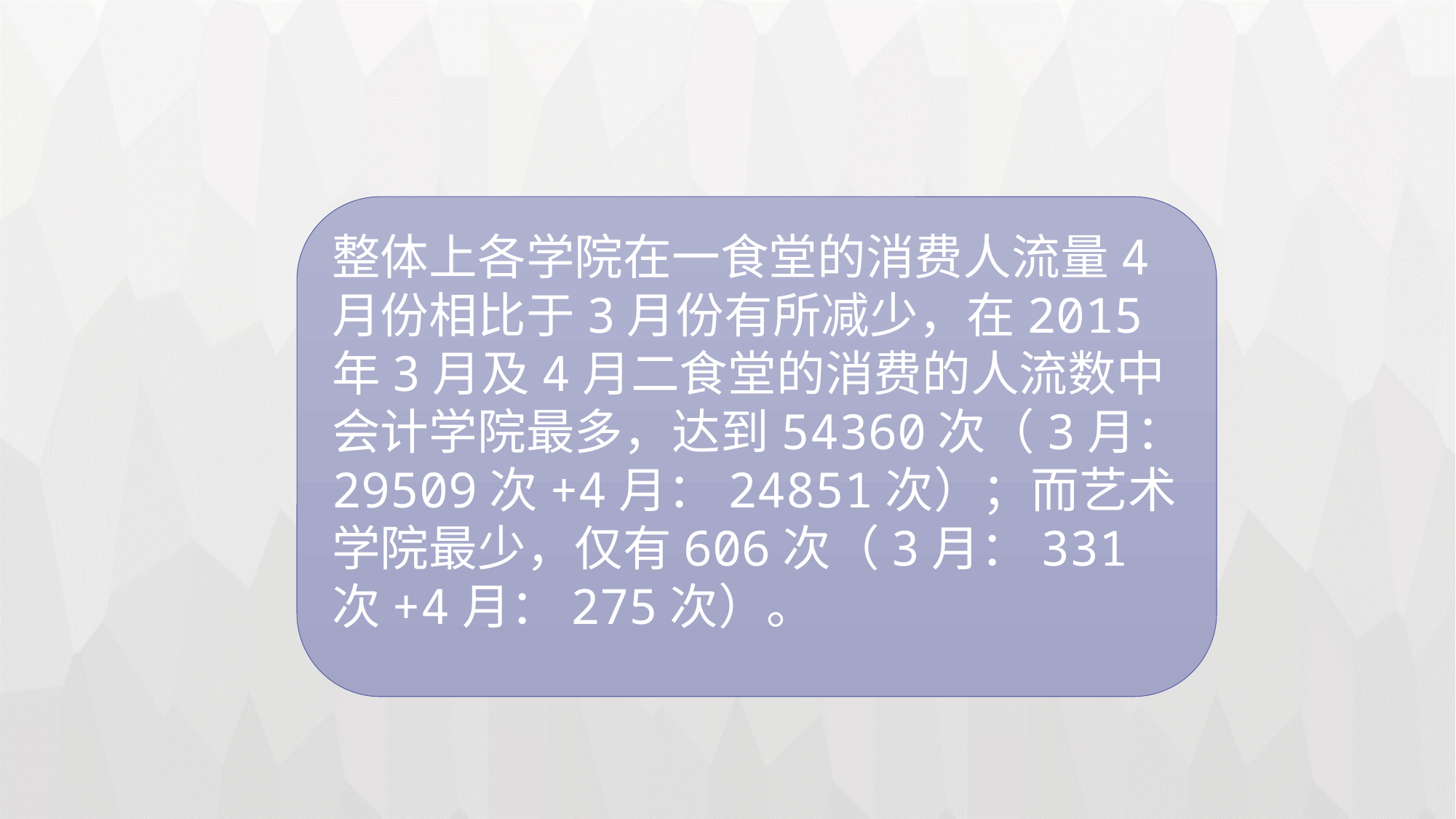

整体上各学院在一食堂的消费人流量4月份相比于3月份有所减少，在2015年3月及4月二食堂的消费的人流数中会计学院最多，达到54360次（3月：29509次+4月：24851次）；而艺术学院最少，仅有606次（3月：331次+4月：275次）。